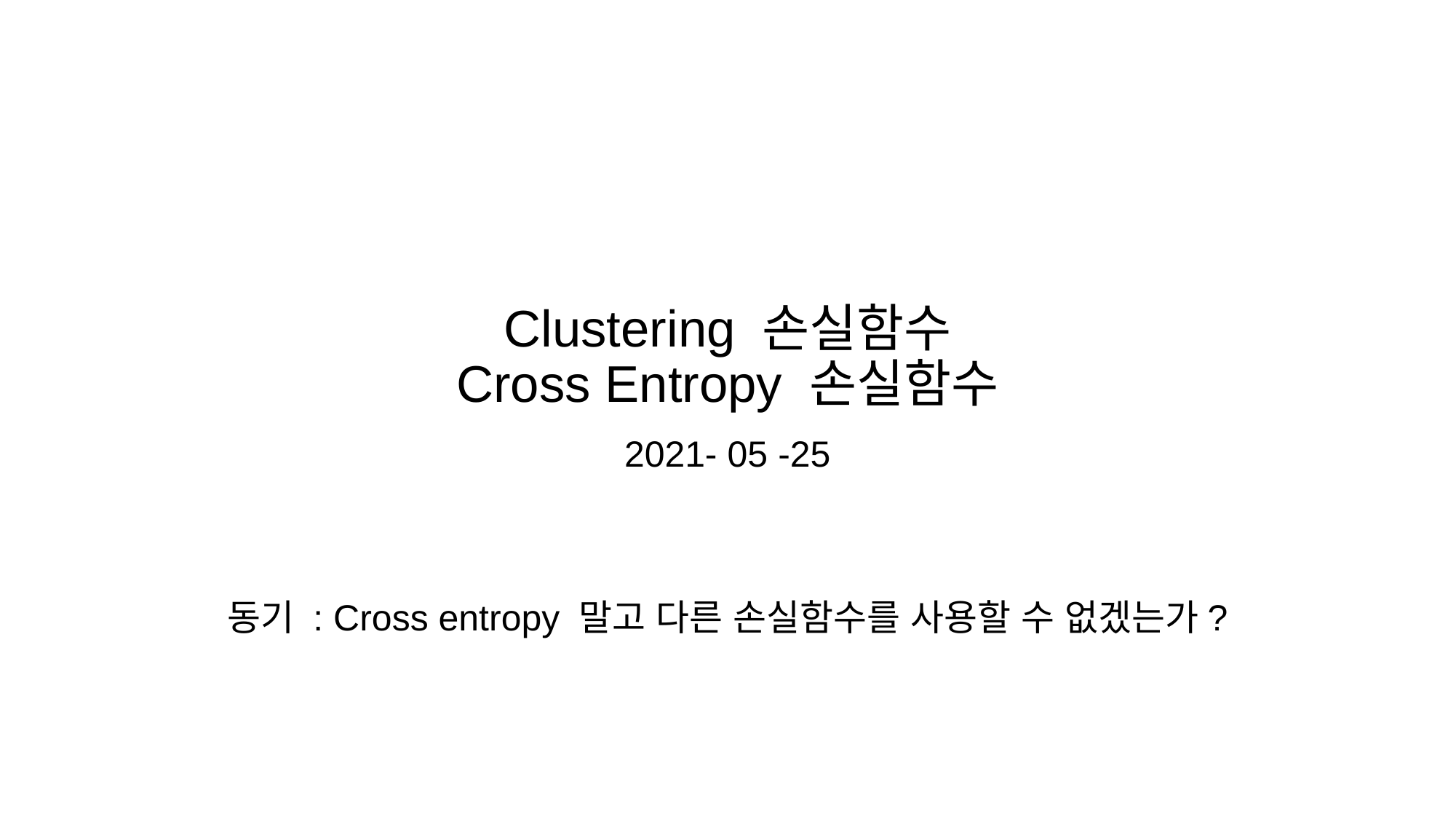

# Clustering 손실함수 Cross Entropy 손실함수
2021- 05 -25

동기 : Cross entropy 말고 다른 손실함수를 사용할 수 없겠는가?